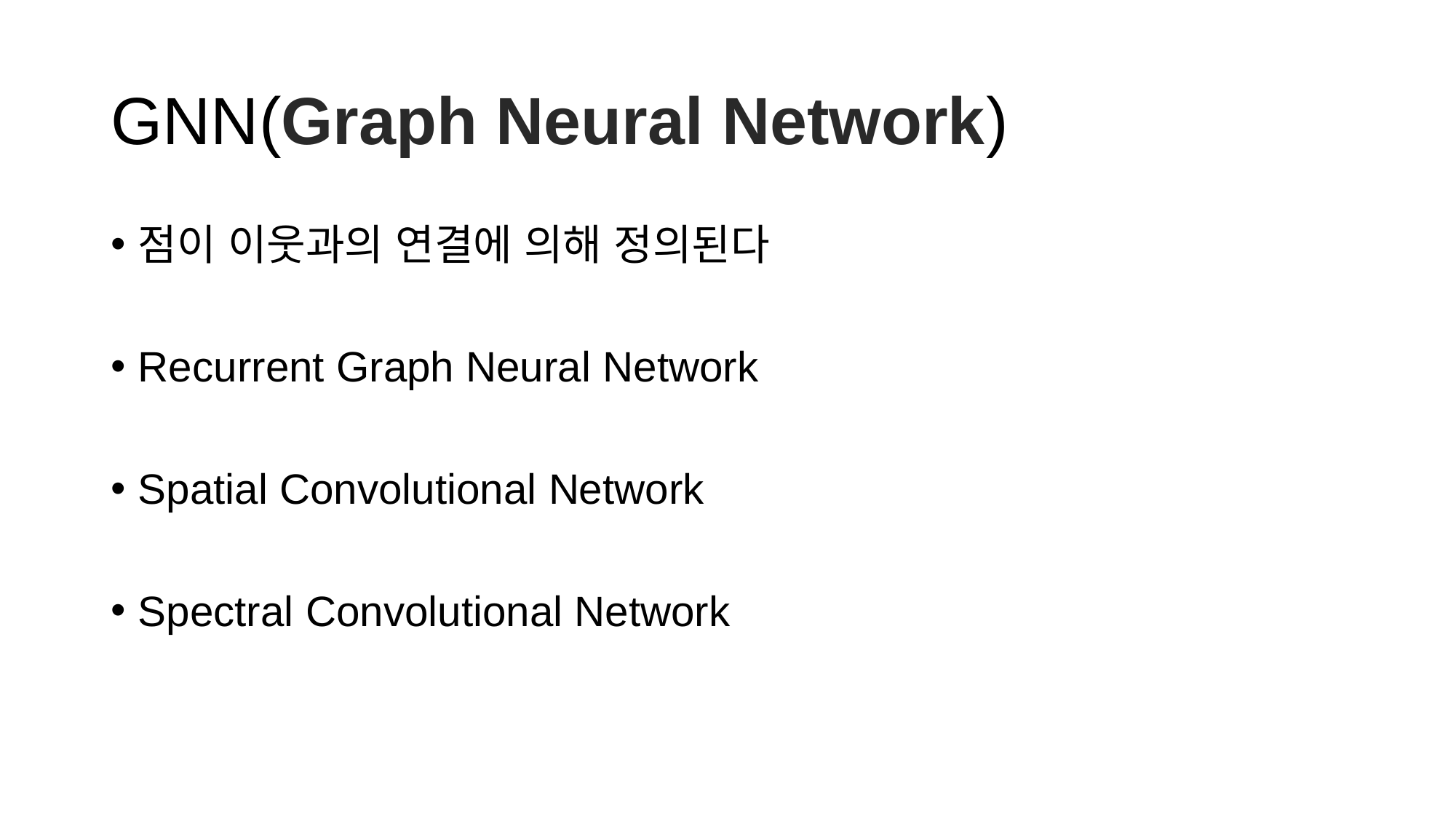

# GNN(Graph Neural Network)
점이 이웃과의 연결에 의해 정의된다

Recurrent Graph Neural Network

Spatial Convolutional Network

Spectral Convolutional Network